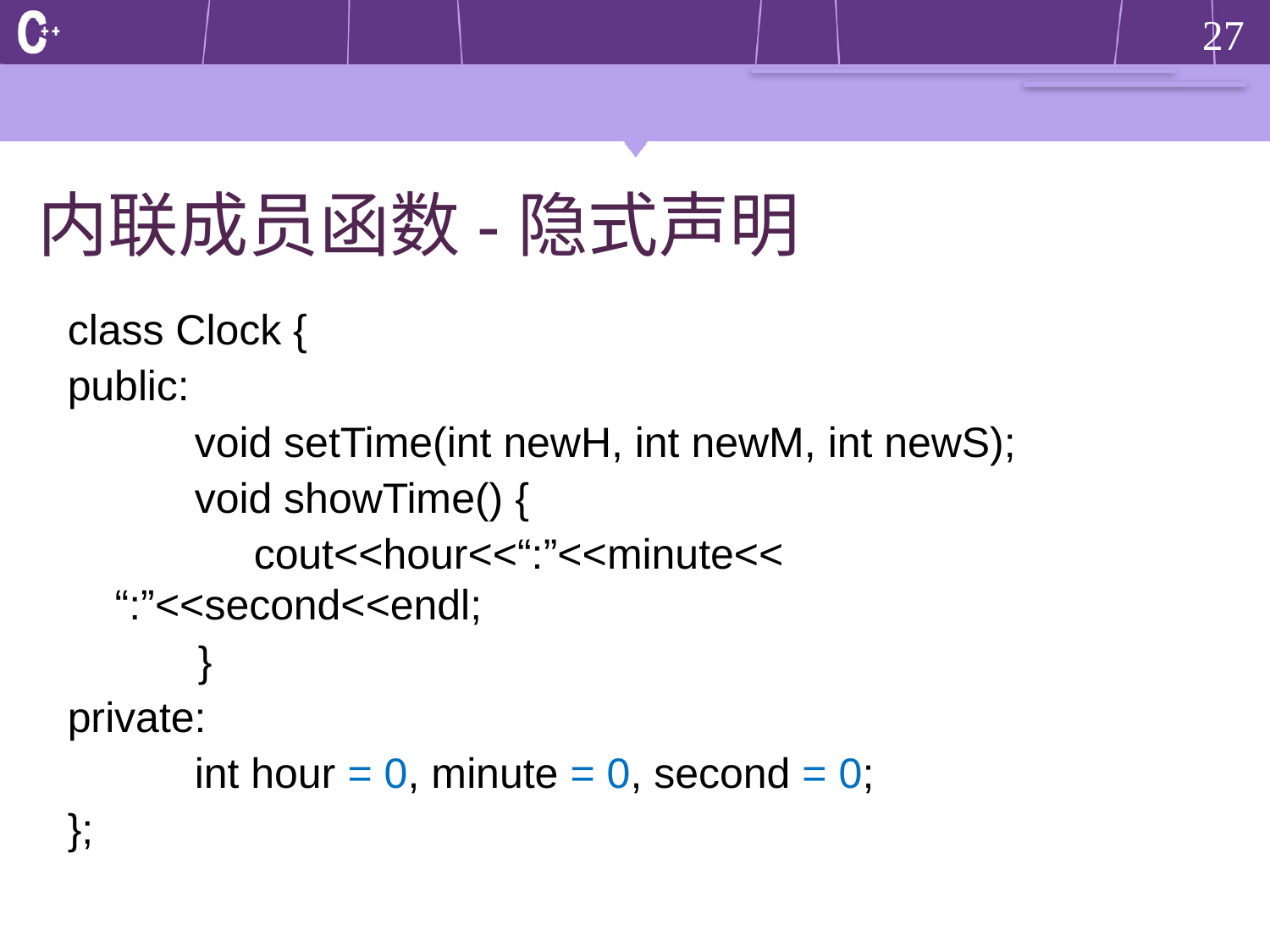

# 内联成员函数-隐式声明
class Clock {
public:
	void setTime(int newH, int newM, int newS);
	void showTime() {
	     cout<<hour<<“:”<<minute<<               	           “:”<<second<<endl;
           }
private:
	int hour = 0, minute = 0, second = 0;
};